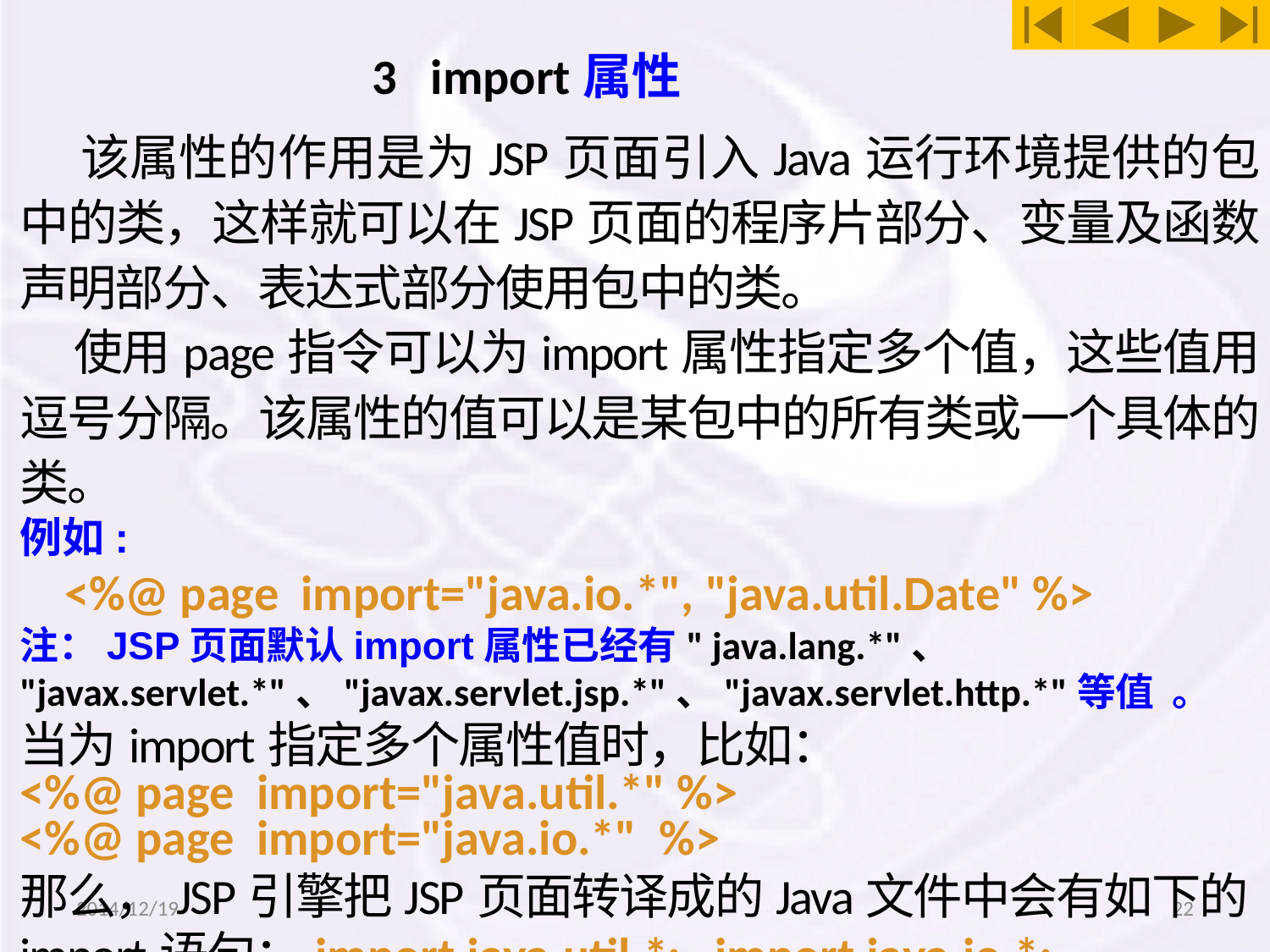

# 3   import属性
    该属性的作用是为JSP页面引入Java运行环境提供的包中的类，这样就可以在JSP页面的程序片部分、变量及函数声明部分、表达式部分使用包中的类。
    使用page指令可以为import属性指定多个值，这些值用逗号分隔。该属性的值可以是某包中的所有类或一个具体的类。
例如:
     <%@ page  import="java.io.*", "java.util.Date" %>
注：JSP页面默认import属性已经有" java.lang.*"、 "javax.servlet.*"、"javax.servlet.jsp.*"、"javax.servlet.http.*"等值  。
当为import指定多个属性值时，比如：
<%@ page  import="java.util.*" %>
<%@ page  import="java.io.*"  %>
那么，JSP引擎把JSP页面转译成的Java文件中会有如下的import语句：import java.util.*;   import java.io.*;
2014/12/19
22